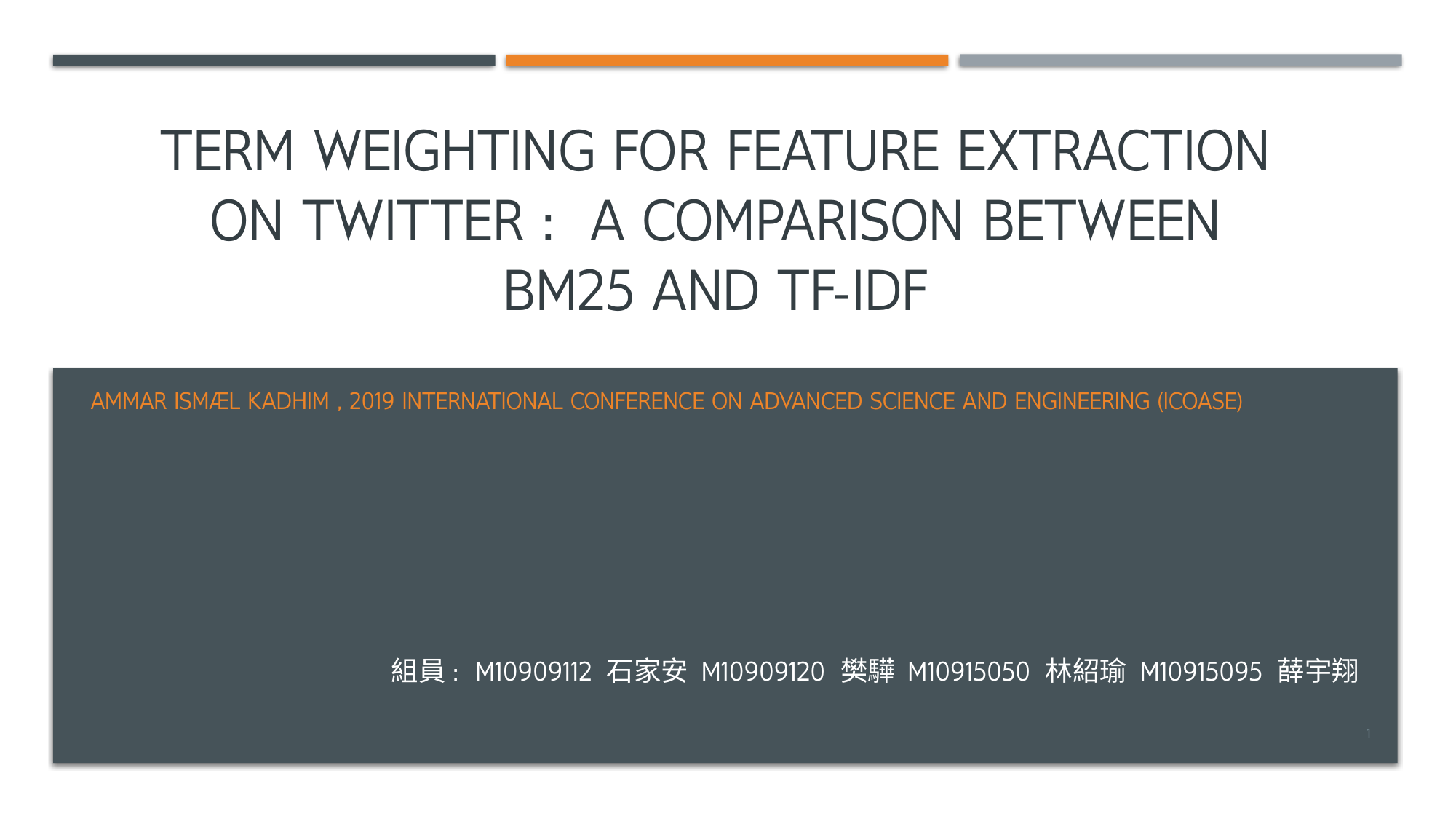

# Term weighting for feature extraction on twitter :  a comparison between bm25 and tf-idf
Ammar Ismael Kadhim , 2019 International Conference on Advanced Science and Engineering (ICOASE)

組員:  M10909112 石家安 M10909120 樊驊 M10915050 林紹瑜 M10915095 薛宇翔
1